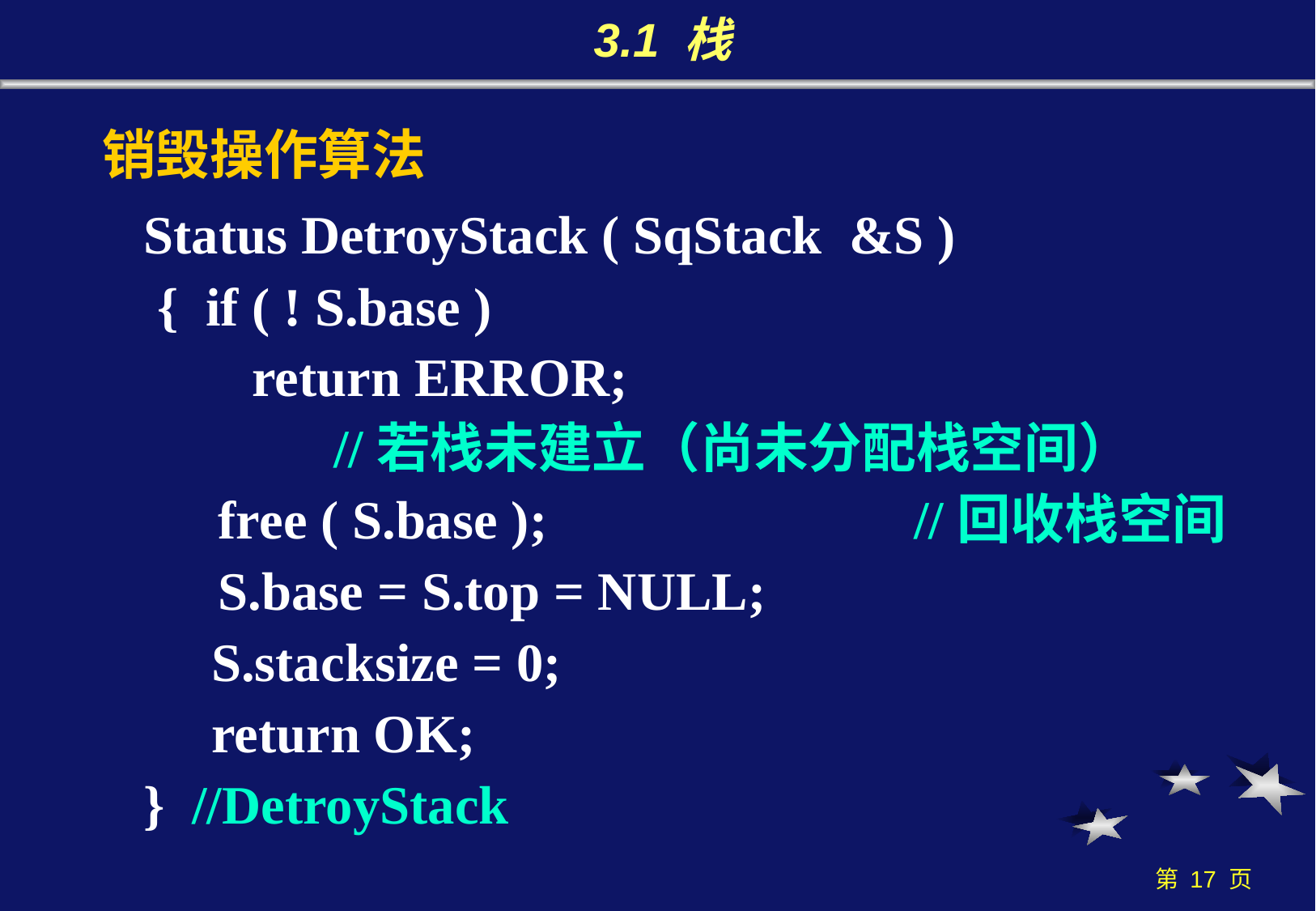

# 3.1 栈
 销毁操作算法
Status DetroyStack ( SqStack  &S )
 {  if ( ! S.base )
        return ERROR;
              //若栈未建立（尚未分配栈空间）
     free ( S.base );                           //回收栈空间
     S.base = S.top = NULL;
     S.stacksize = 0;
     return OK;
}  //DetroyStack